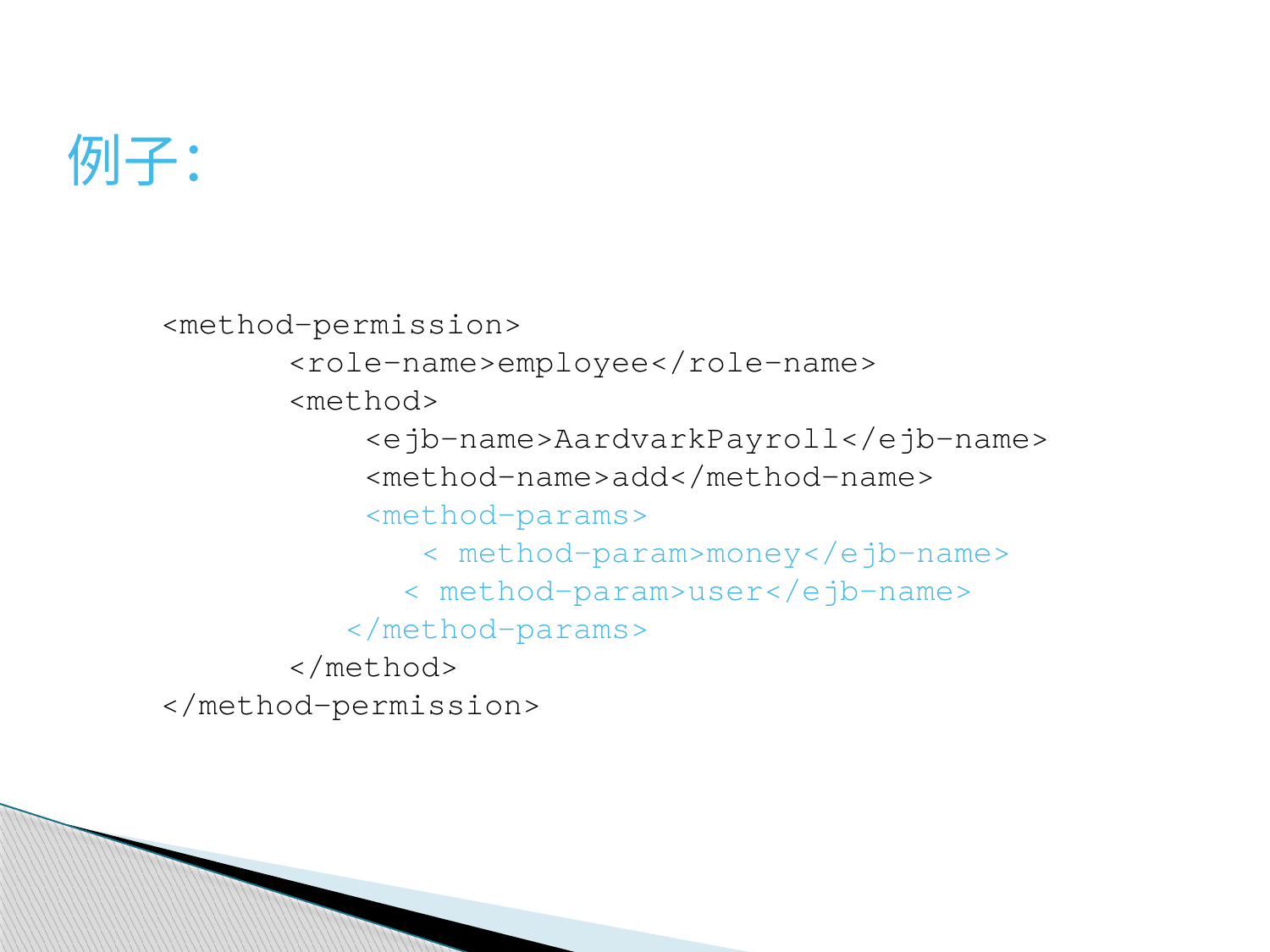

例子：
<method-permission>
	<role-name>employee</role-name>
	<method>
	    <ejb-name>AardvarkPayroll</ejb-name>
	    <method-name>add</method-name>
	    <method-params>
	       < method-param>money</ejb-name>
	      < method-param>user</ejb-name>
	   </method-params>
	</method>
</method-permission>